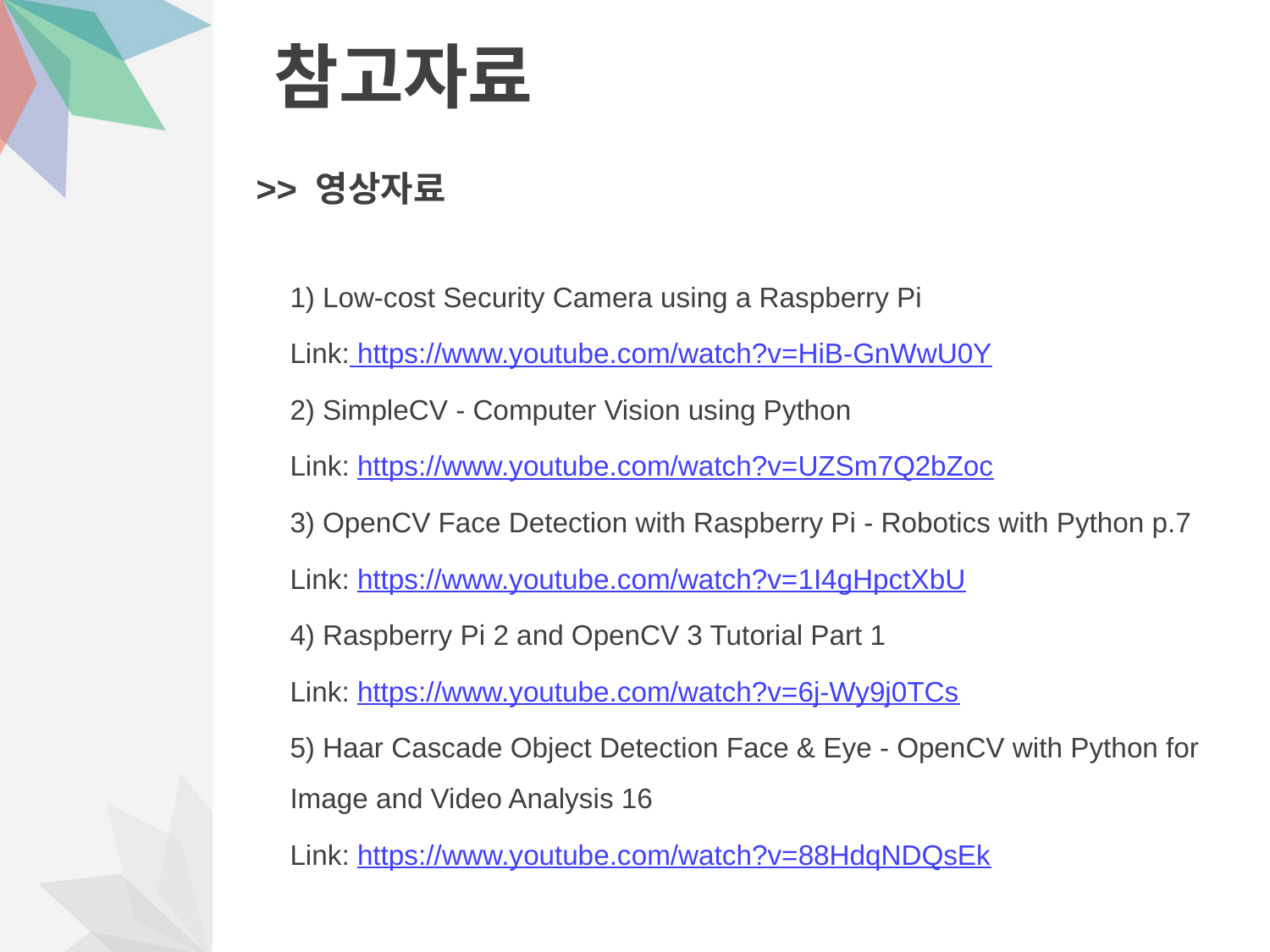

# 참고자료
>> 영상자료
1) Low-cost Security Camera using a Raspberry Pi
Link: https://www.youtube.com/watch?v=HiB-GnWwU0Y
2) SimpleCV - Computer Vision using Python
Link: https://www.youtube.com/watch?v=UZSm7Q2bZoc
3) OpenCV Face Detection with Raspberry Pi - Robotics with Python p.7
Link: https://www.youtube.com/watch?v=1I4gHpctXbU
4) Raspberry Pi 2 and OpenCV 3 Tutorial Part 1
Link: https://www.youtube.com/watch?v=6j-Wy9j0TCs
5) Haar Cascade Object Detection Face & Eye - OpenCV with Python for Image and Video Analysis 16
Link: https://www.youtube.com/watch?v=88HdqNDQsEk